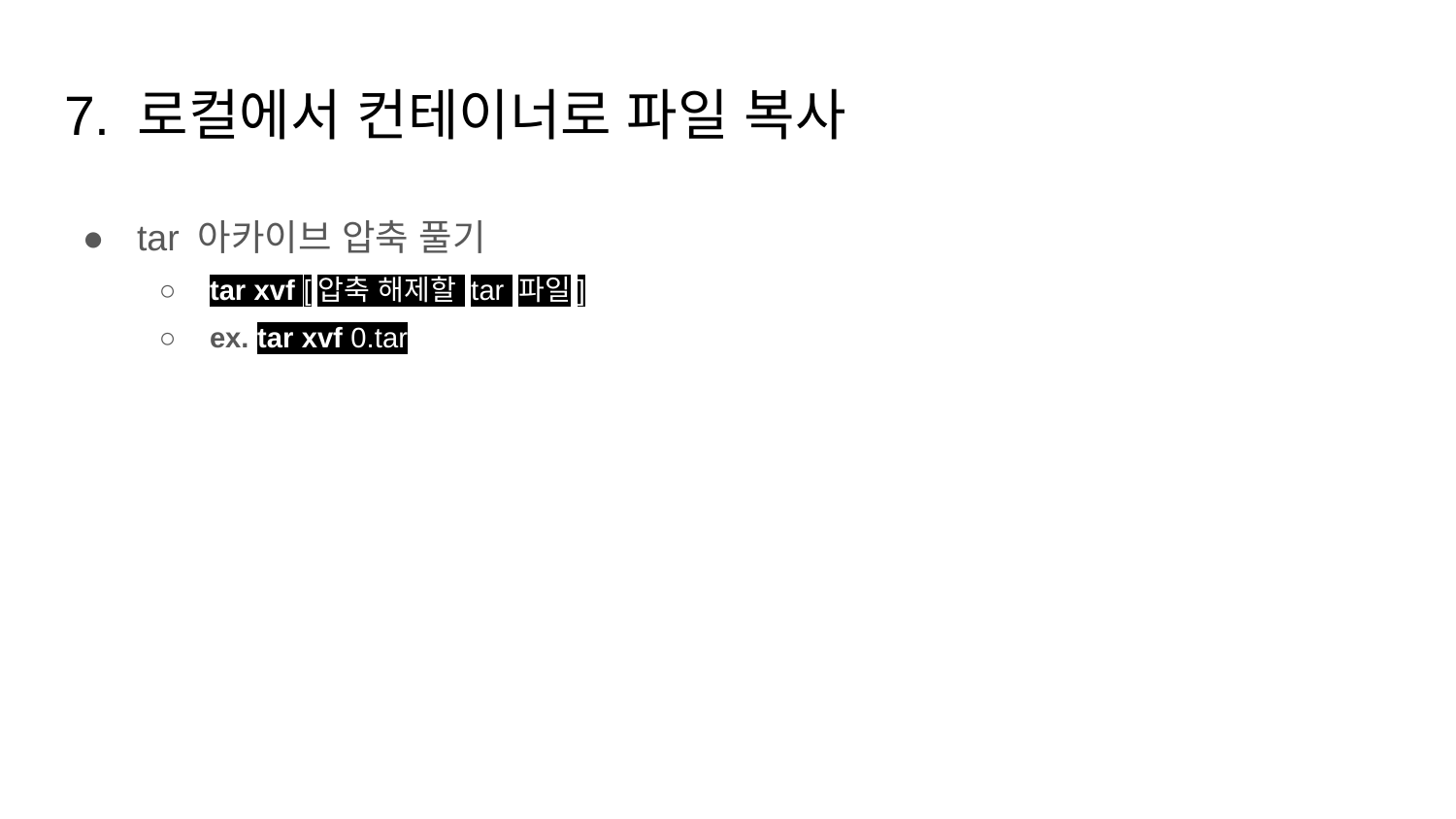

# 7. 로컬에서 컨테이너로 파일 복사
tar 아카이브 압축 풀기
tar xvf [압축 해제할 tar 파일]
ex. tar xvf 0.tar